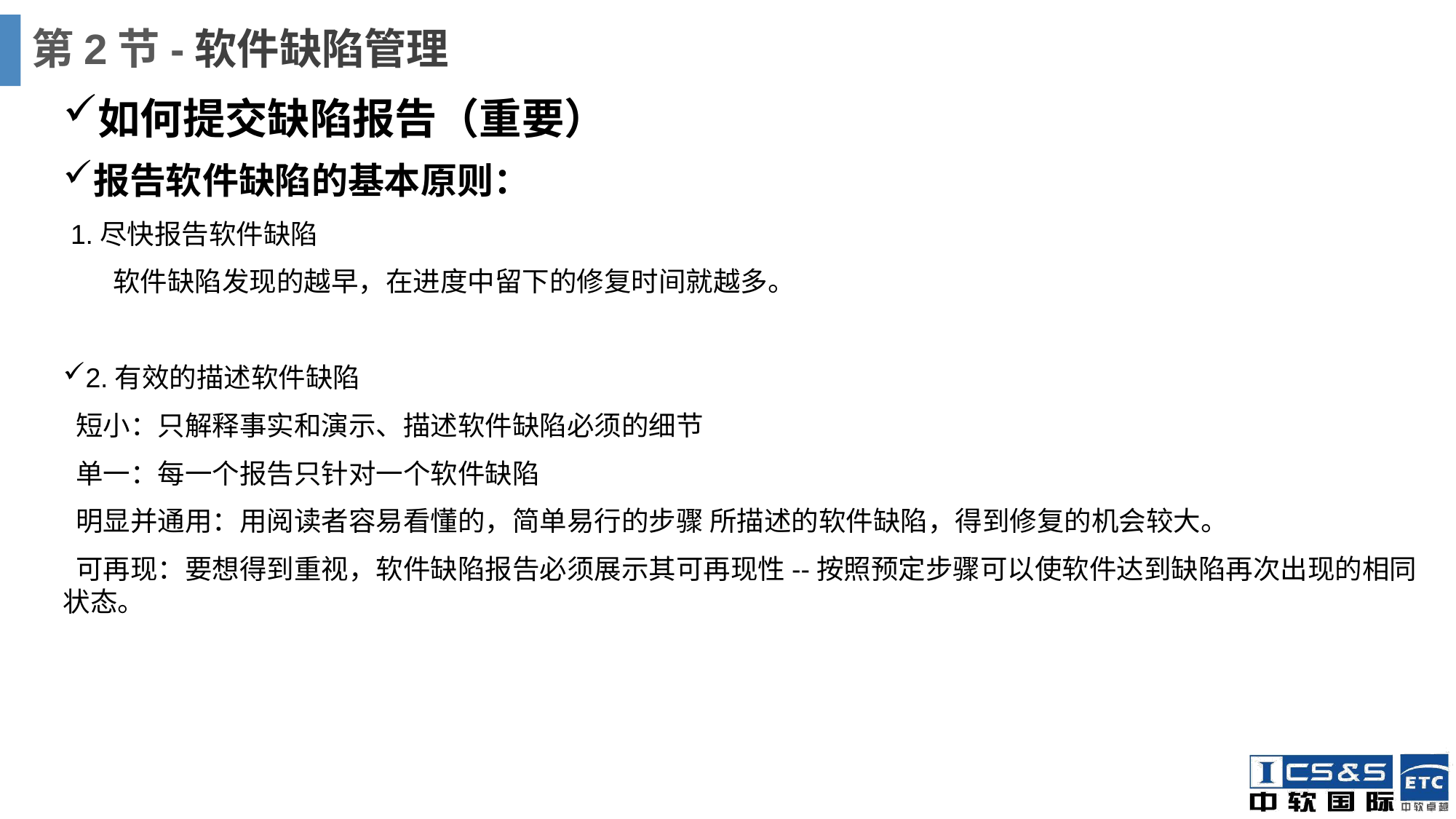

# 第2节-软件缺陷管理
如何提交缺陷报告（重要）
报告软件缺陷的基本原则：
 1.尽快报告软件缺陷
       软件缺陷发现的越早，在进度中留下的修复时间就越多。

2.有效的描述软件缺陷
 短小：只解释事实和演示、描述软件缺陷必须的细节
 单一：每一个报告只针对一个软件缺陷
 明显并通用：用阅读者容易看懂的，简单易行的步骤 所描述的软件缺陷，得到修复的机会较大。
 可再现：要想得到重视，软件缺陷报告必须展示其可再现性--按照预定步骤可以使软件达到缺陷再次出现的相同状态。